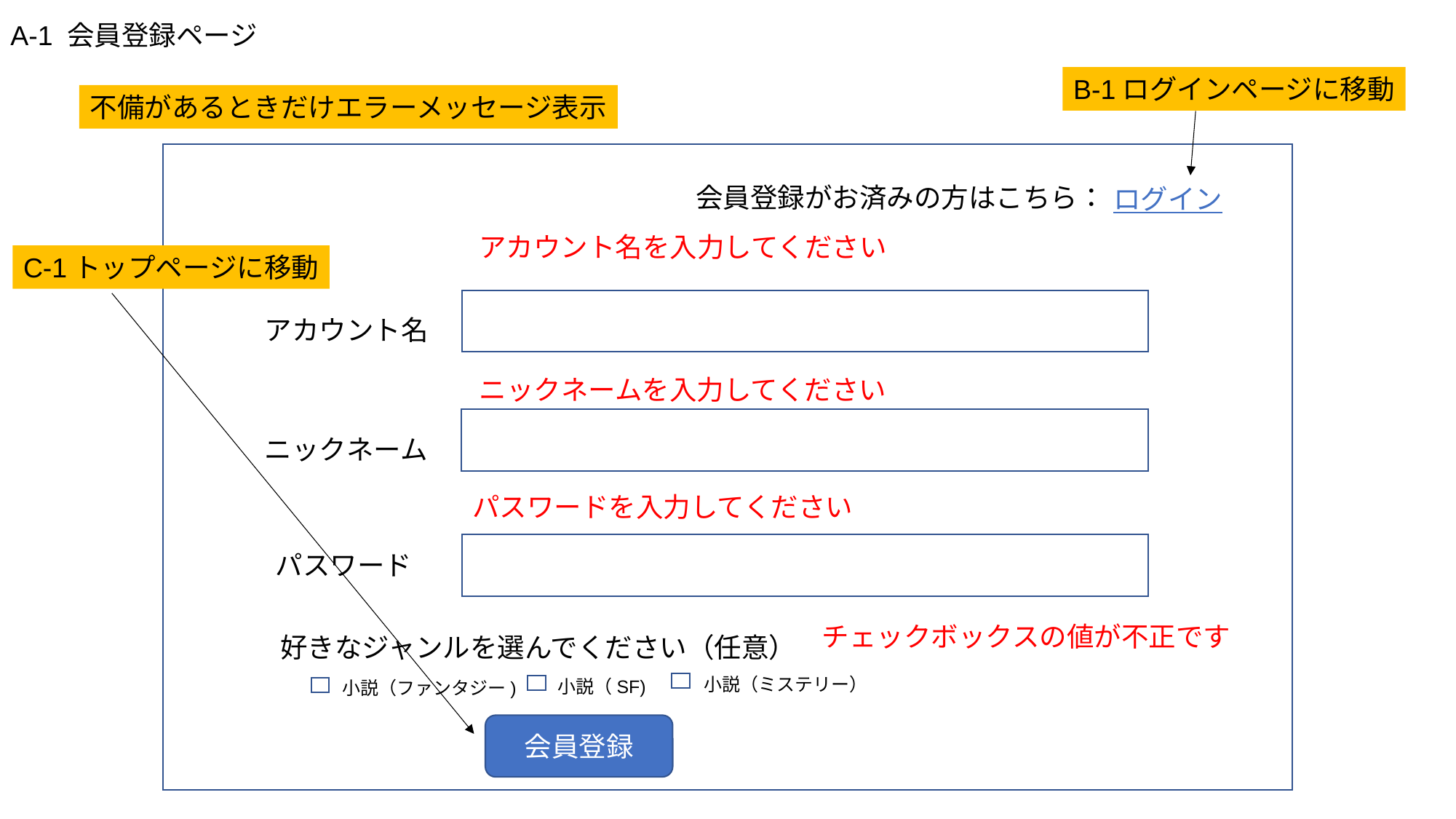

A-1 会員登録ページ
B-1ログインページに移動
不備があるときだけエラーメッセージ表示

会員登録がお済みの方はこちら：
ログイン
アカウント名を入力してください
C-1トップページに移動

アカウント名
ニックネームを入力してください

ニックネーム
パスワードを入力してください

パスワード
チェックボックスの値が不正です
好きなジャンルを選んでください（任意）
小説（ミステリー）
小説（SF)
小説（ファンタジー)

会員登録